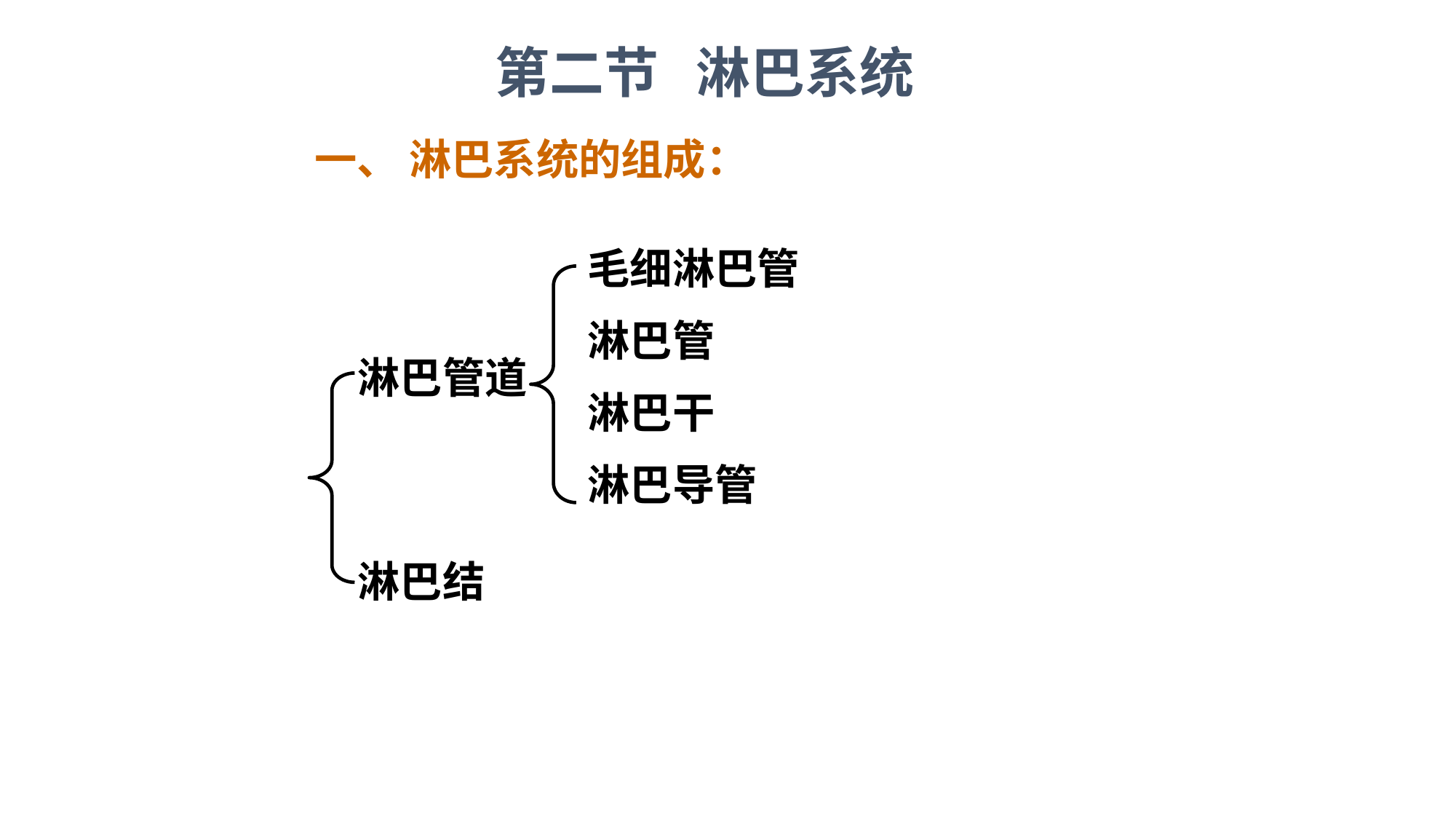

第二节   淋巴系统
一、 淋巴系统的组成：
毛细淋巴管
淋巴管
淋巴干
淋巴导管

淋巴管道

淋巴结